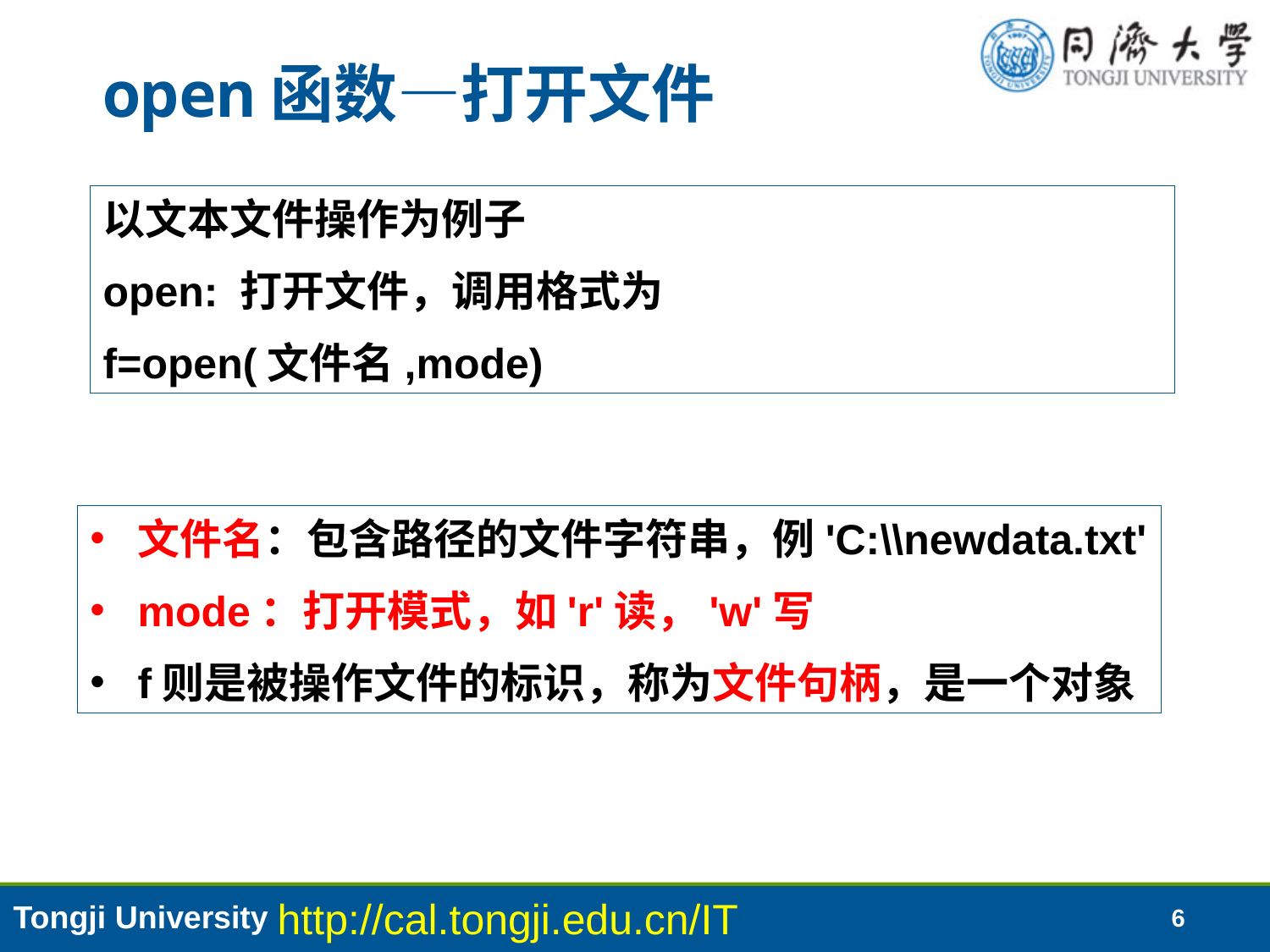

# open函数—打开文件
以文本文件操作为例子
open: 打开文件，调用格式为
f=open(文件名,mode)
文件名：包含路径的文件字符串，例'C:\\newdata.txt'
mode：打开模式，如'r'读，'w'写
f则是被操作文件的标识，称为文件句柄，是一个对象